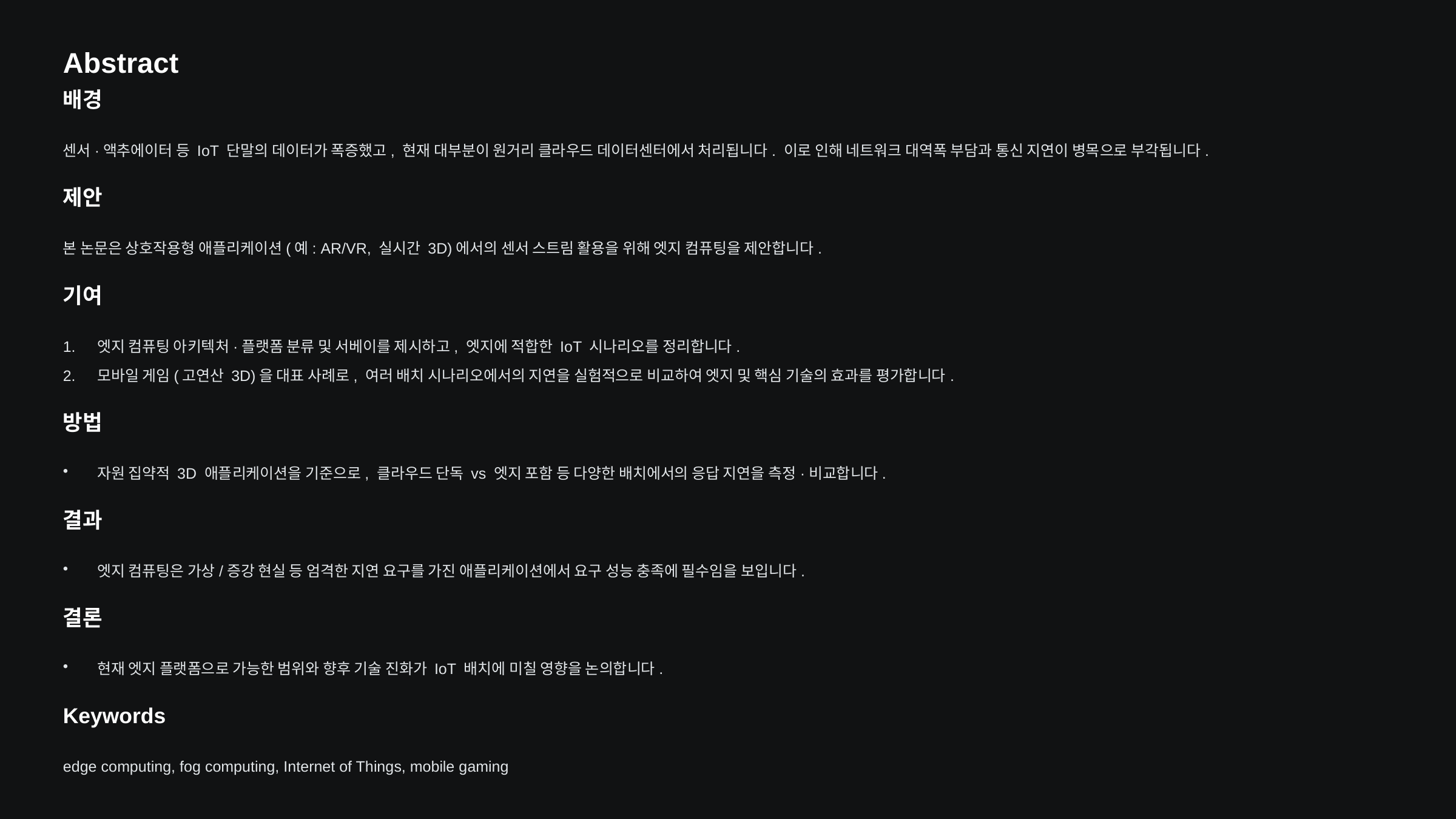

Abstract
배경
센서·액추에이터 등 IoT 단말의 데이터가 폭증했고, 현재 대부분이 원거리 클라우드 데이터센터에서 처리됩니다. 이로 인해 네트워크 대역폭 부담과 통신 지연이 병목으로 부각됩니다.
제안
본 논문은 상호작용형 애플리케이션(예: AR/VR, 실시간 3D)에서의 센서 스트림 활용을 위해 엣지 컴퓨팅을 제안합니다.
기여
엣지 컴퓨팅 아키텍처·플랫폼 분류 및 서베이를 제시하고, 엣지에 적합한 IoT 시나리오를 정리합니다.
모바일 게임(고연산 3D)을 대표 사례로, 여러 배치 시나리오에서의 지연을 실험적으로 비교하여 엣지 및 핵심 기술의 효과를 평가합니다.
방법
자원 집약적 3D 애플리케이션을 기준으로, 클라우드 단독 vs 엣지 포함 등 다양한 배치에서의 응답 지연을 측정·비교합니다.
결과
엣지 컴퓨팅은 가상/증강 현실 등 엄격한 지연 요구를 가진 애플리케이션에서 요구 성능 충족에 필수임을 보입니다.
결론
현재 엣지 플랫폼으로 가능한 범위와 향후 기술 진화가 IoT 배치에 미칠 영향을 논의합니다.
Keywords
edge computing, fog computing, Internet of Things, mobile gaming